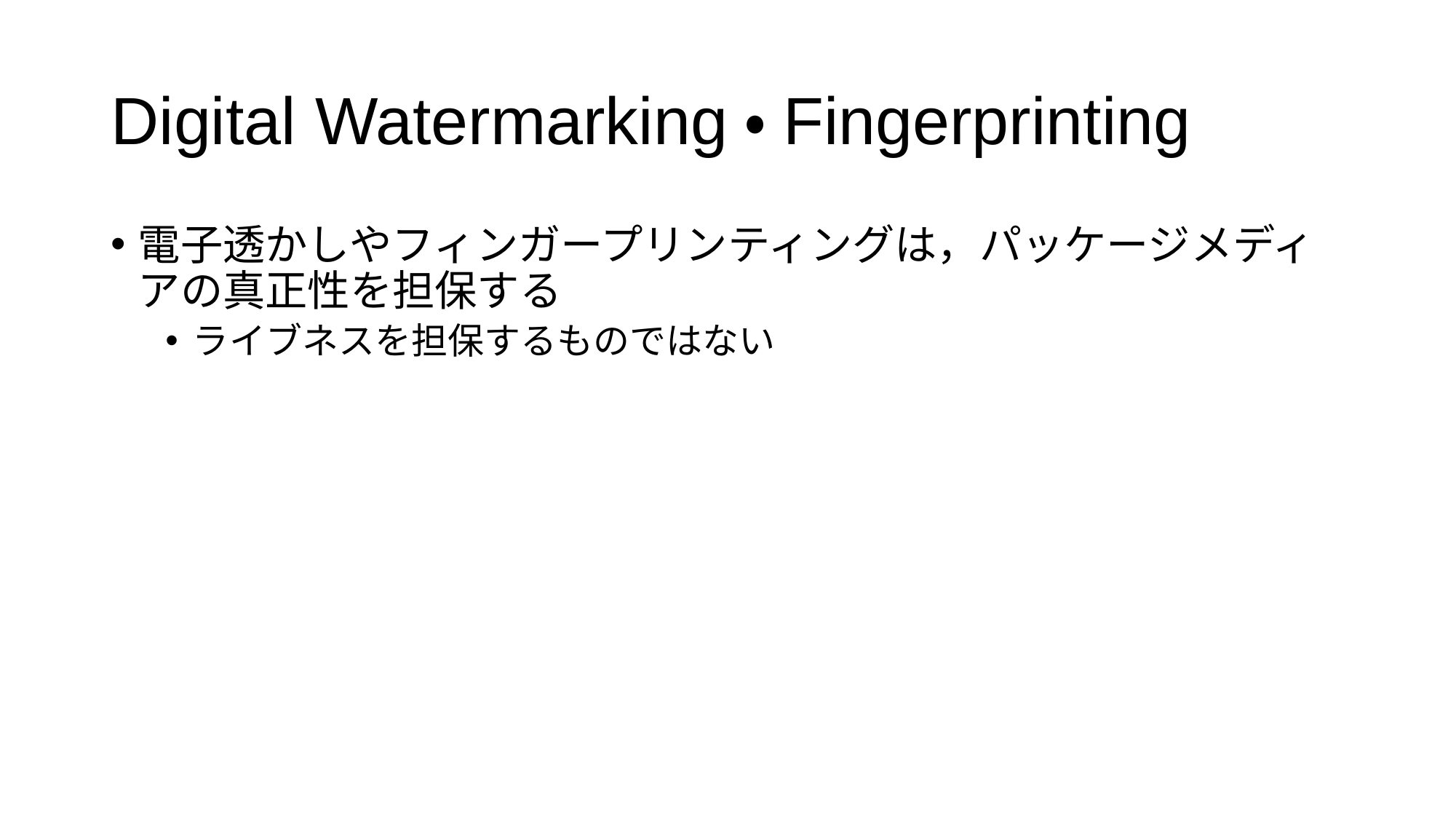

# Digital Watermarking・Fingerprinting
電子透かしやフィンガープリンティングは，パッケージメディアの真正性を担保する
ライブネスを担保するものではない